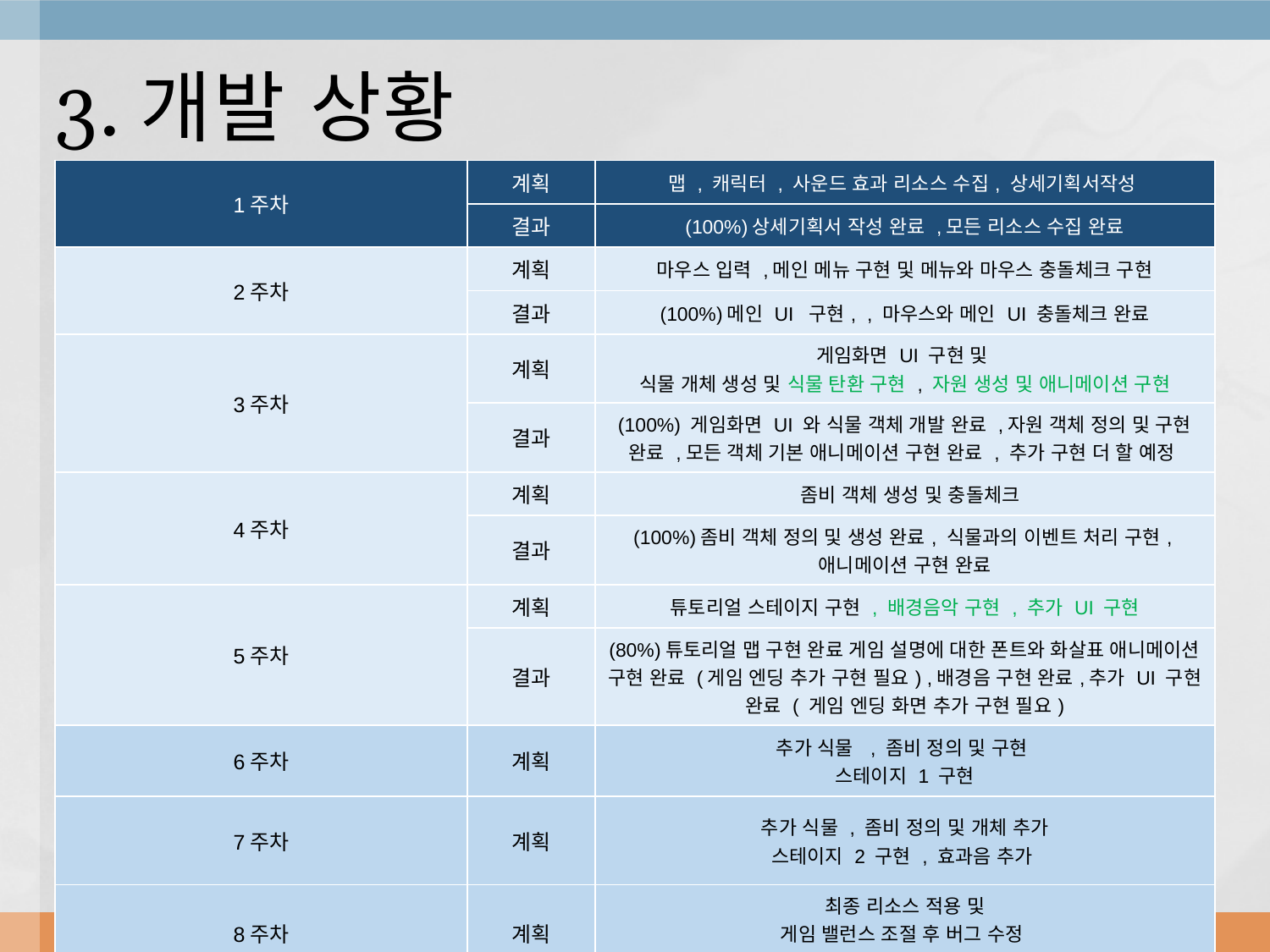

# 3.개발 상황
| 1주차 | 계획 | 맵 , 캐릭터 , 사운드 효과 리소스 수집, 상세기획서작성 |
| --- | --- | --- |
|  | 결과 | (100%)상세기획서 작성 완료 ,모든 리소스 수집 완료 |
| 2주차 | 계획 | 마우스 입력 ,메인 메뉴 구현 및 메뉴와 마우스 충돌체크 구현 |
|  | 결과 | (100%)메인 UI 구현, , 마우스와 메인 UI 충돌체크 완료 |
| 3주차 | 계획 | 게임화면 UI 구현 및 식물 개체 생성 및 식물 탄환 구현 , 자원 생성 및 애니메이션 구현 |
|  | 결과 | (100%) 게임화면 UI 와 식물 객체 개발 완료 ,자원 객체 정의 및 구현 완료 ,모든 객체 기본 애니메이션 구현 완료 , 추가 구현 더 할 예정 |
| 4주차 | 계획 | 좀비 객체 생성 및 충돌체크 |
|  | 결과 | (100%)좀비 객체 정의 및 생성 완료, 식물과의 이벤트 처리 구현,애니메이션 구현 완료 |
| 5주차 | 계획 | 튜토리얼 스테이지 구현 , 배경음악 구현 , 추가 UI 구현 |
|  | 결과 | (80%)튜토리얼 맵 구현 완료 게임 설명에 대한 폰트와 화살표 애니메이션 구현 완료 (게임 엔딩 추가 구현 필요) ,배경음 구현 완료,추가 UI 구현 완료 ( 게임 엔딩 화면 추가 구현 필요) |
| 6주차 | 계획 | 추가 식물 , 좀비 정의 및 구현 스테이지 1 구현 |
| 7주차 | 계획 | 추가 식물 , 좀비 정의 및 개체 추가 스테이지 2 구현 , 효과음 추가 |
| 8주차 | 계획 | 최종 리소스 적용 및 게임 밸런스 조절 후 버그 수정 전반적으로 미흡한 부분에 대한 세부적인 수정 |
| 9주차 | 계획 | 최종점검 및 릴리즈 |